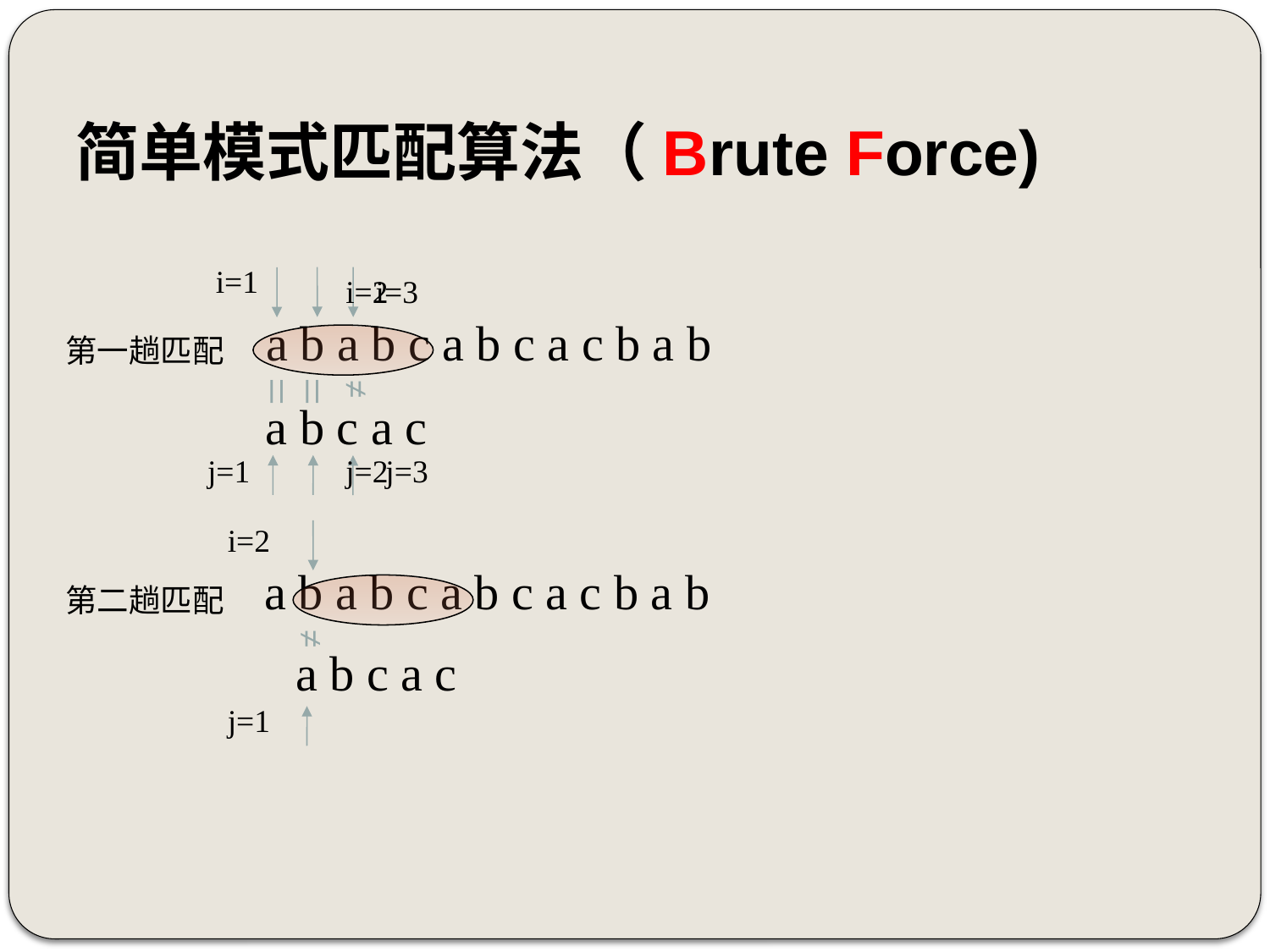

# 简单模式匹配算法（Brute Force)
i=1
i=2
i=3

a b a b c a b c a c b a b
第一趟匹配

=
=
≠
a b c a c
j=1
j=2
j=3

i=2

a b a b c a b c a c b a b
第二趟匹配

≠
a b c a c
j=1